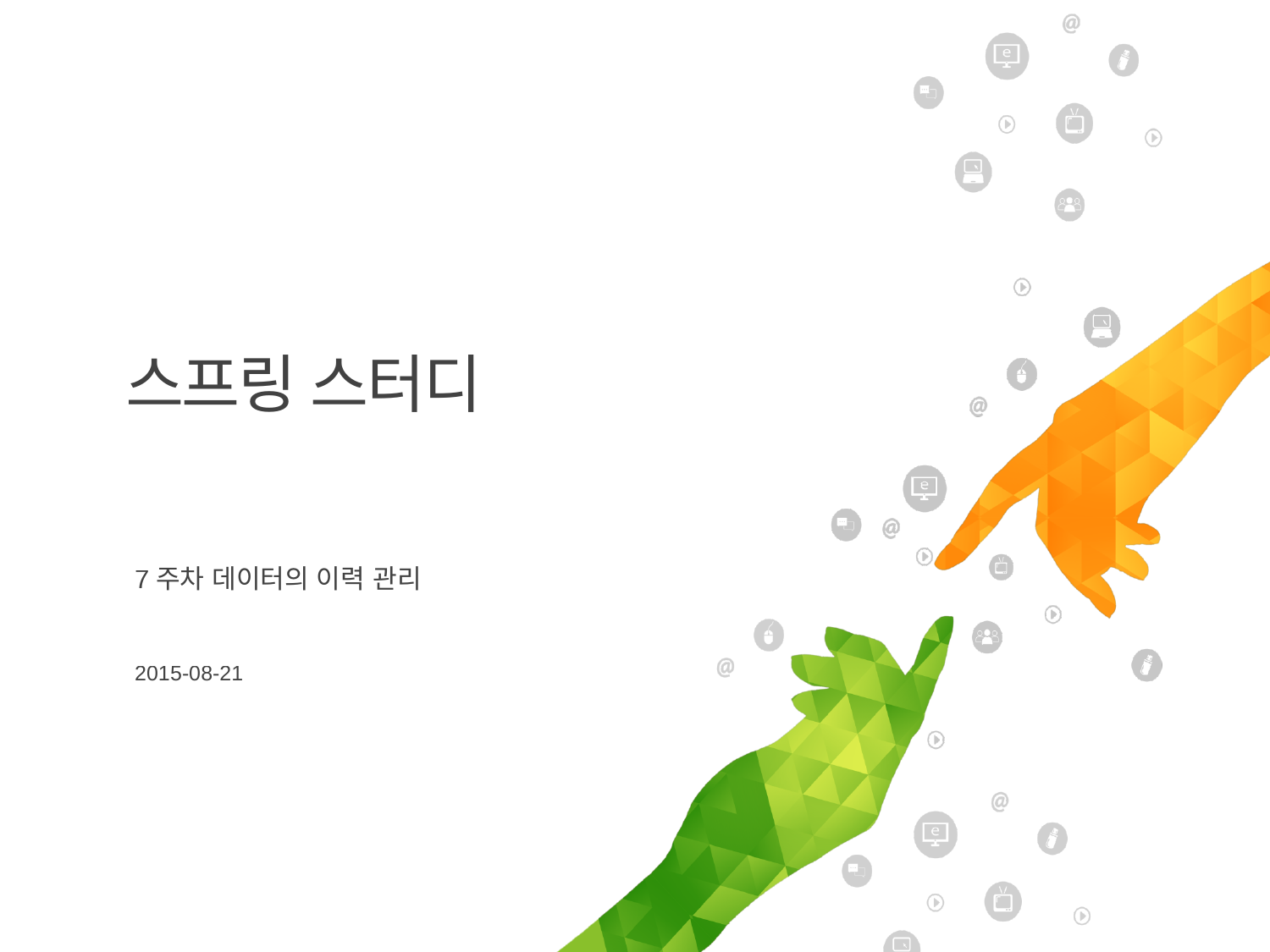

스프링 스터디
7주차 데이터의 이력 관리
2015-08-21